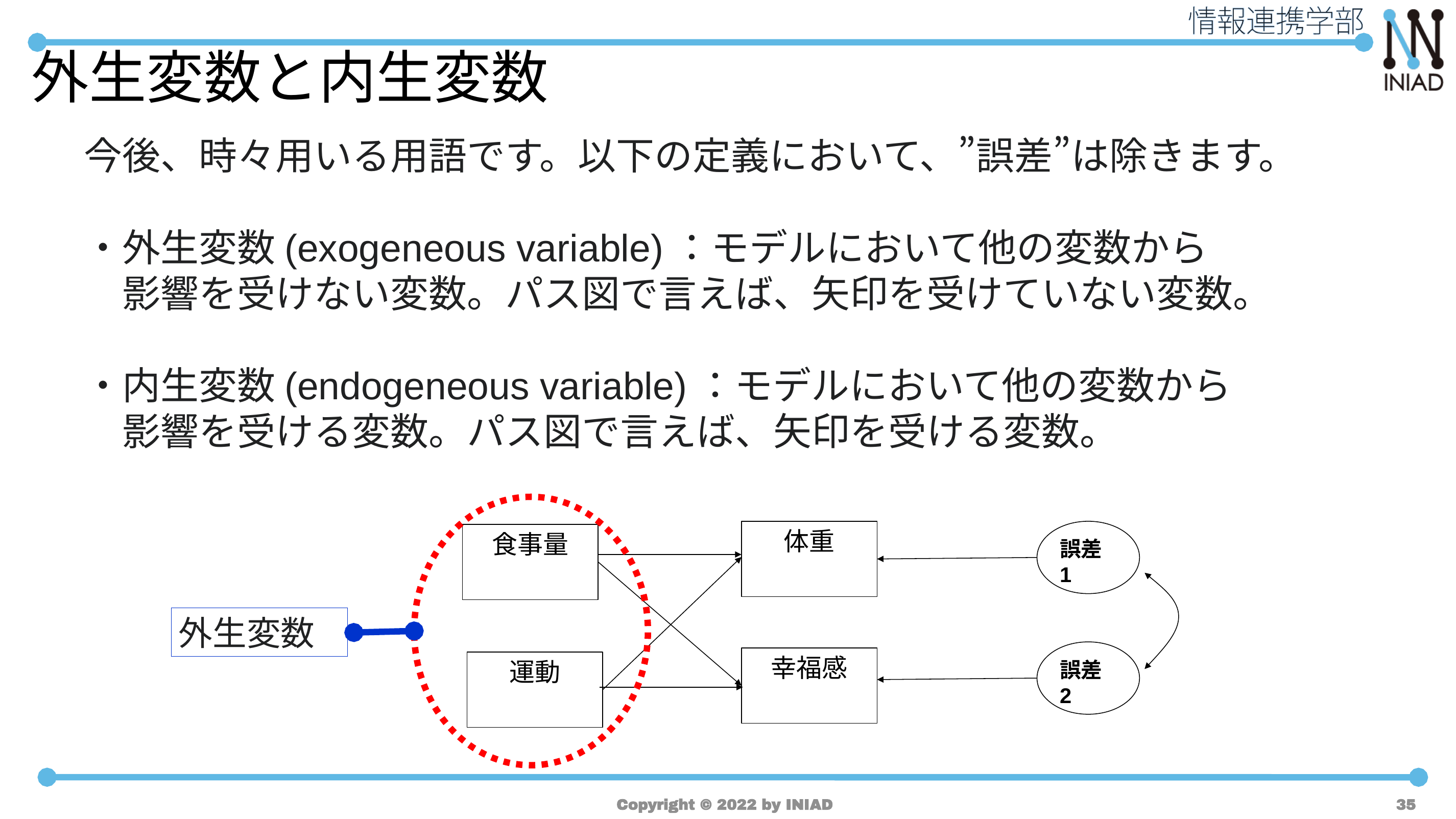

# 外生変数と内生変数
今後、時々用いる用語です。以下の定義において、”誤差”は除きます。

・外生変数(exogeneous variable)：モデルにおいて他の変数から
　影響を受けない変数。パス図で言えば、矢印を受けていない変数。

・内生変数(endogeneous variable)：モデルにおいて他の変数から
　影響を受ける変数。パス図で言えば、矢印を受ける変数。

体重
誤差1
食事量

外生変数
誤差2
幸福感
運動
Copyright © 2022 by INIAD
35